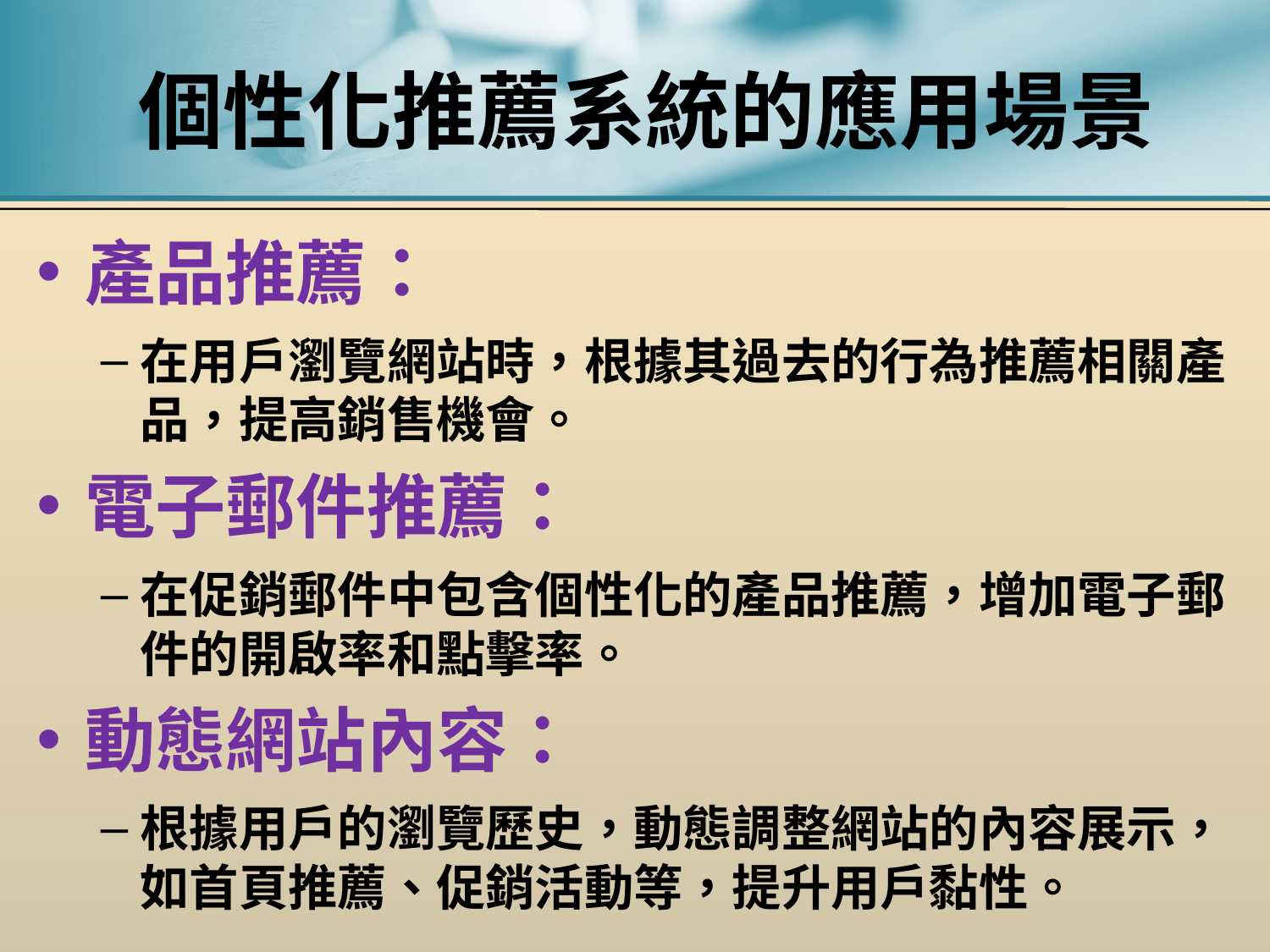

# 個性化推薦系統的應用場景
產品推薦：
在用戶瀏覽網站時，根據其過去的行為推薦相關產品，提高銷售機會。
電子郵件推薦：
在促銷郵件中包含個性化的產品推薦，增加電子郵件的開啟率和點擊率。
動態網站內容：
根據用戶的瀏覽歷史，動態調整網站的內容展示，如首頁推薦、促銷活動等，提升用戶黏性。